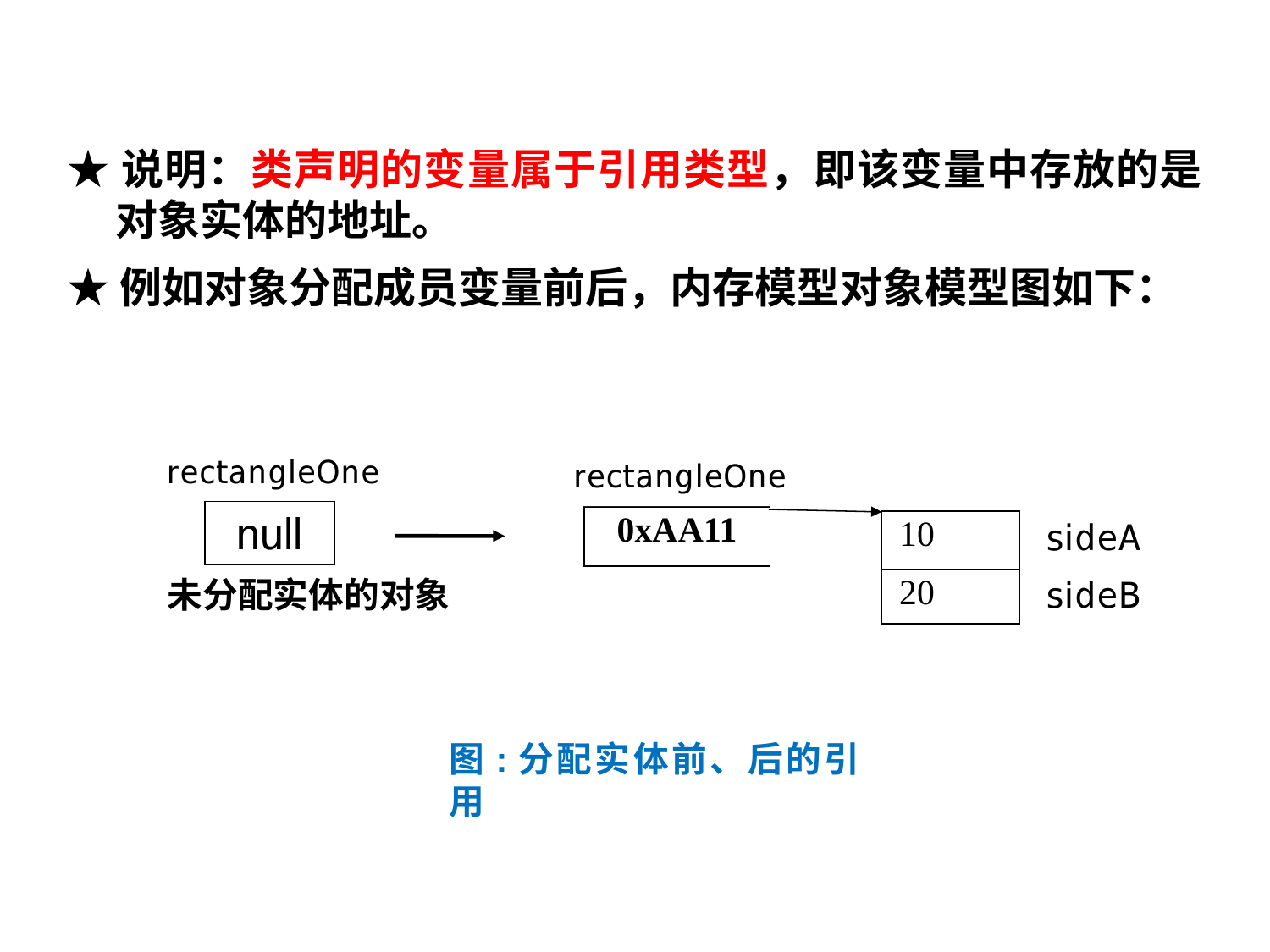

★说明：类声明的变量属于引用类型，即该变量中存放的是对象实体的地址。
★例如对象分配成员变量前后，内存模型对象模型图如下：
rectangleOne
rectangleOne
null
0xAA11

  10
  20
sideA
sideB

未分配实体的对象
图:分配实体前、后的引用